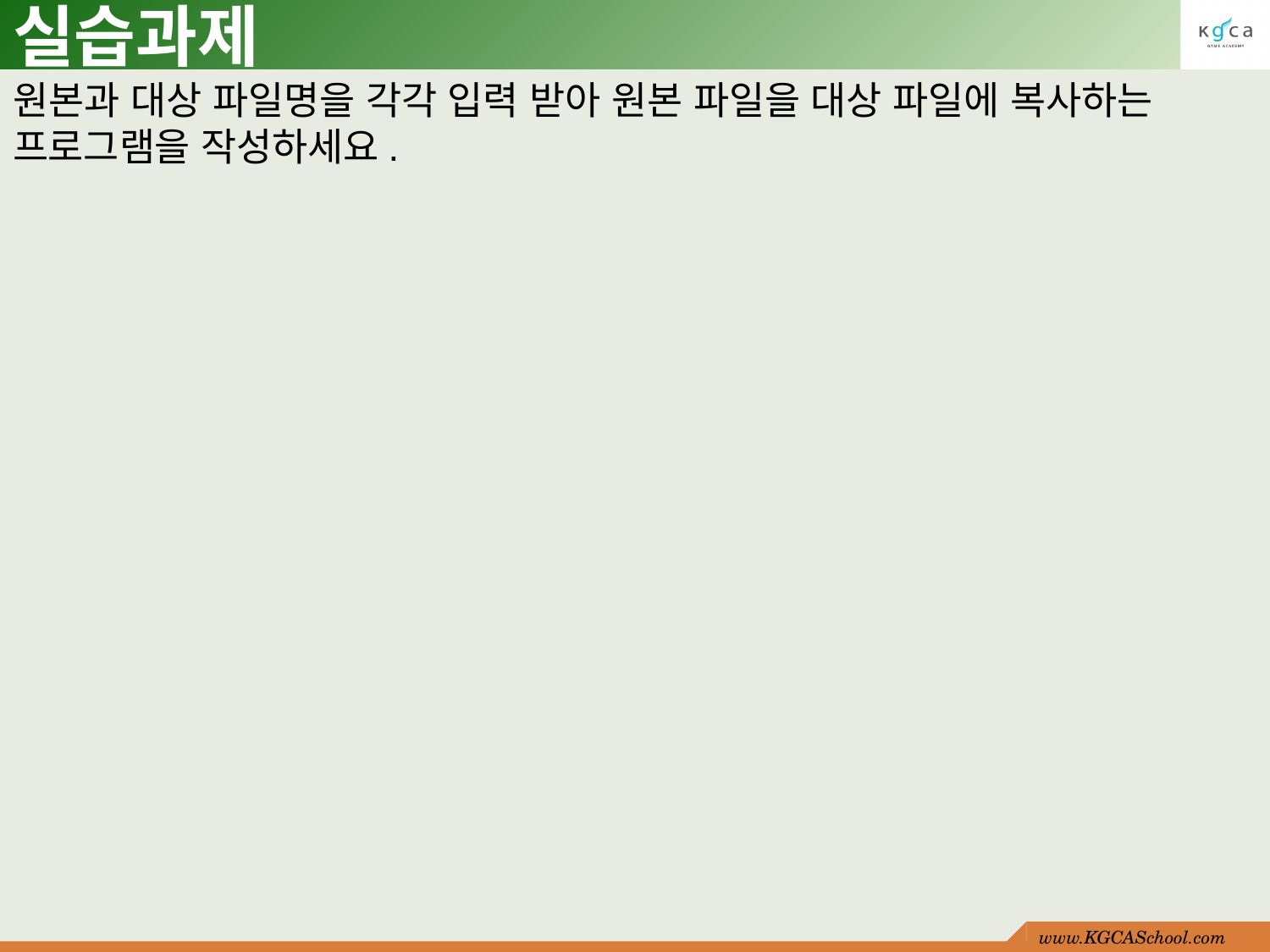

# 실습과제
원본과 대상 파일명을 각각 입력 받아 원본 파일을 대상 파일에 복사하는 프로그램을 작성하세요.